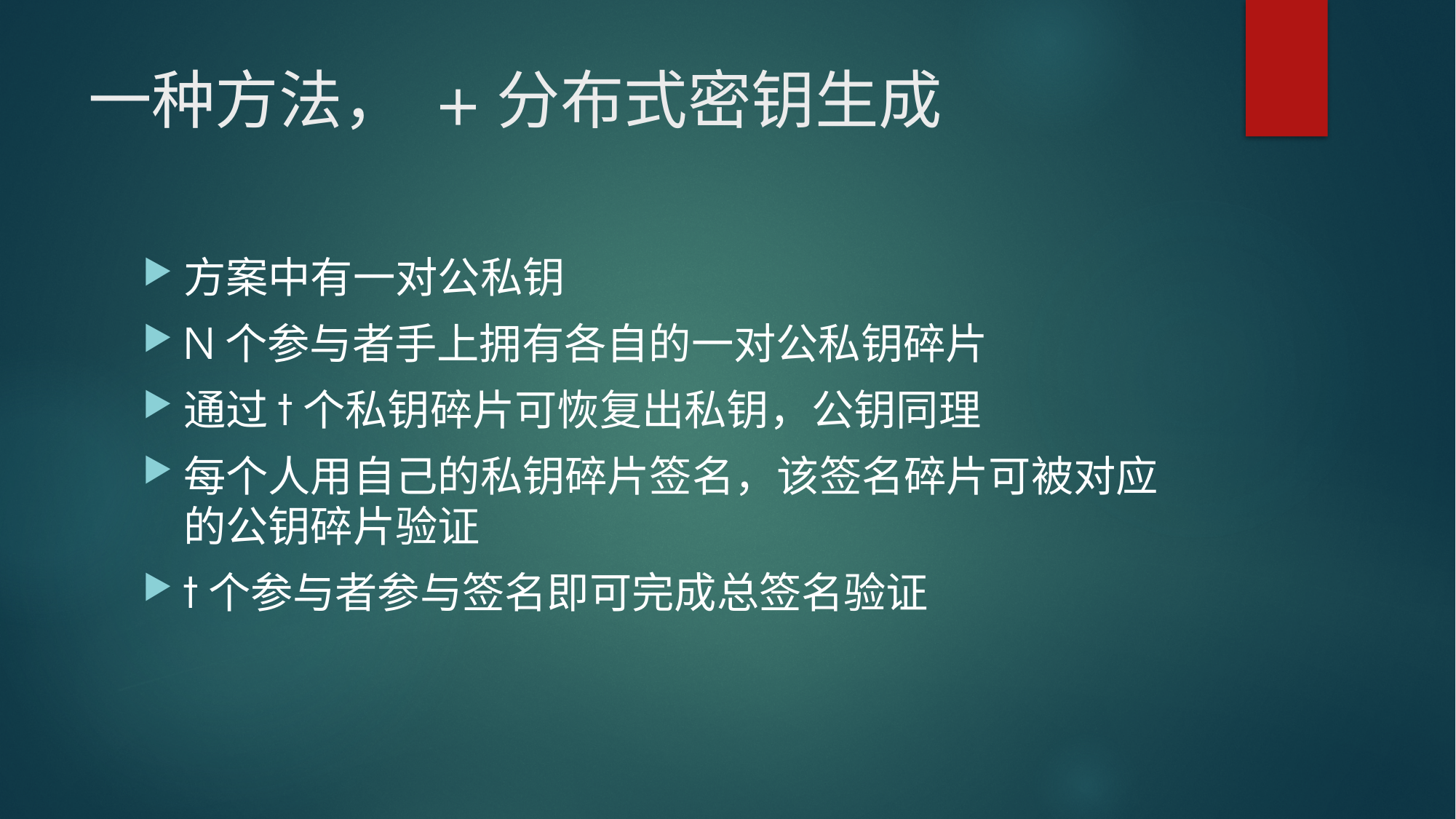

# 一种方法， +分布式密钥生成
方案中有一对公私钥
N个参与者手上拥有各自的一对公私钥碎片
通过t个私钥碎片可恢复出私钥，公钥同理
每个人用自己的私钥碎片签名，该签名碎片可被对应的公钥碎片验证
t个参与者参与签名即可完成总签名验证